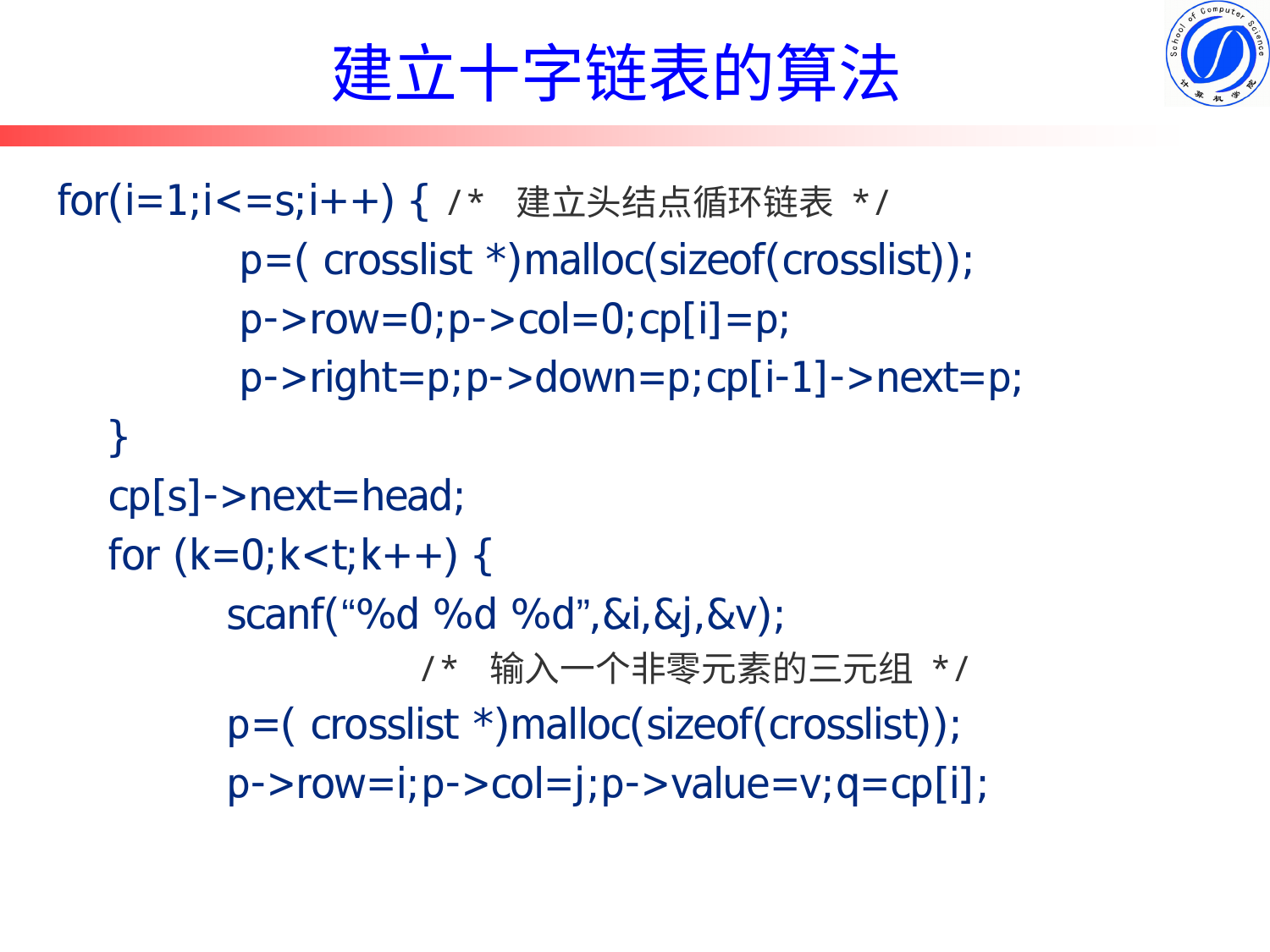

# 建立十字链表的算法
for(i=1;i<=s;i++) { /* 建立头结点循环链表 */
           p=( crosslist *)malloc(sizeof(crosslist));
           p->row=0;p->col=0;cp[i]=p;
           p->right=p;p->down=p;cp[i-1]->next=p;
 }
 cp[s]->next=head;
 for (k=0;k<t;k++) {
          scanf(“%d %d %d”,&i,&j,&v);
                 /* 输入一个非零元素的三元组 */
          p=( crosslist *)malloc(sizeof(crosslist));
          p->row=i;p->col=j;p->value=v;q=cp[i];